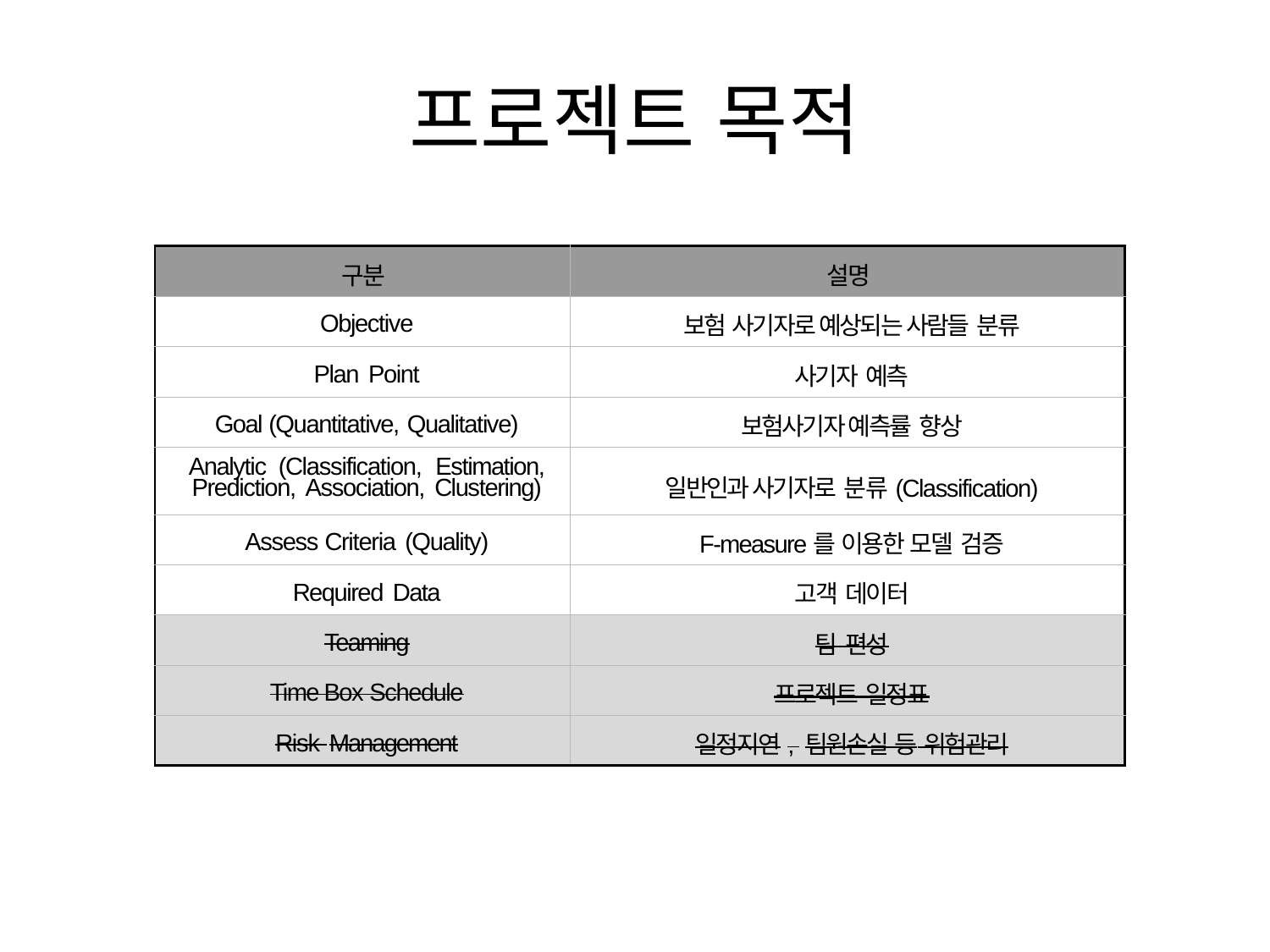

# 프로젝트 목적
| 구분 | 설명 |
| --- | --- |
| Objective | 보험 사기자로 예상되는 사람들 분류 |
| Plan Point | 사기자 예측 |
| Goal (Quantitative, Qualitative) | 보험사기자 예측률 향상 |
| Analytic (Classification, Estimation, Prediction, Association, Clustering) | 일반인과 사기자로 분류(Classification) |
| Assess Criteria (Quality) | F-measure를 이용한 모델 검증 |
| Required Data | 고객 데이터 |
| Teaming | 팀 편성 |
| Time Box Schedule | 프로젝트 일정표 |
| Risk Management | 일정지연, 팀원손실 등 위험관리 |